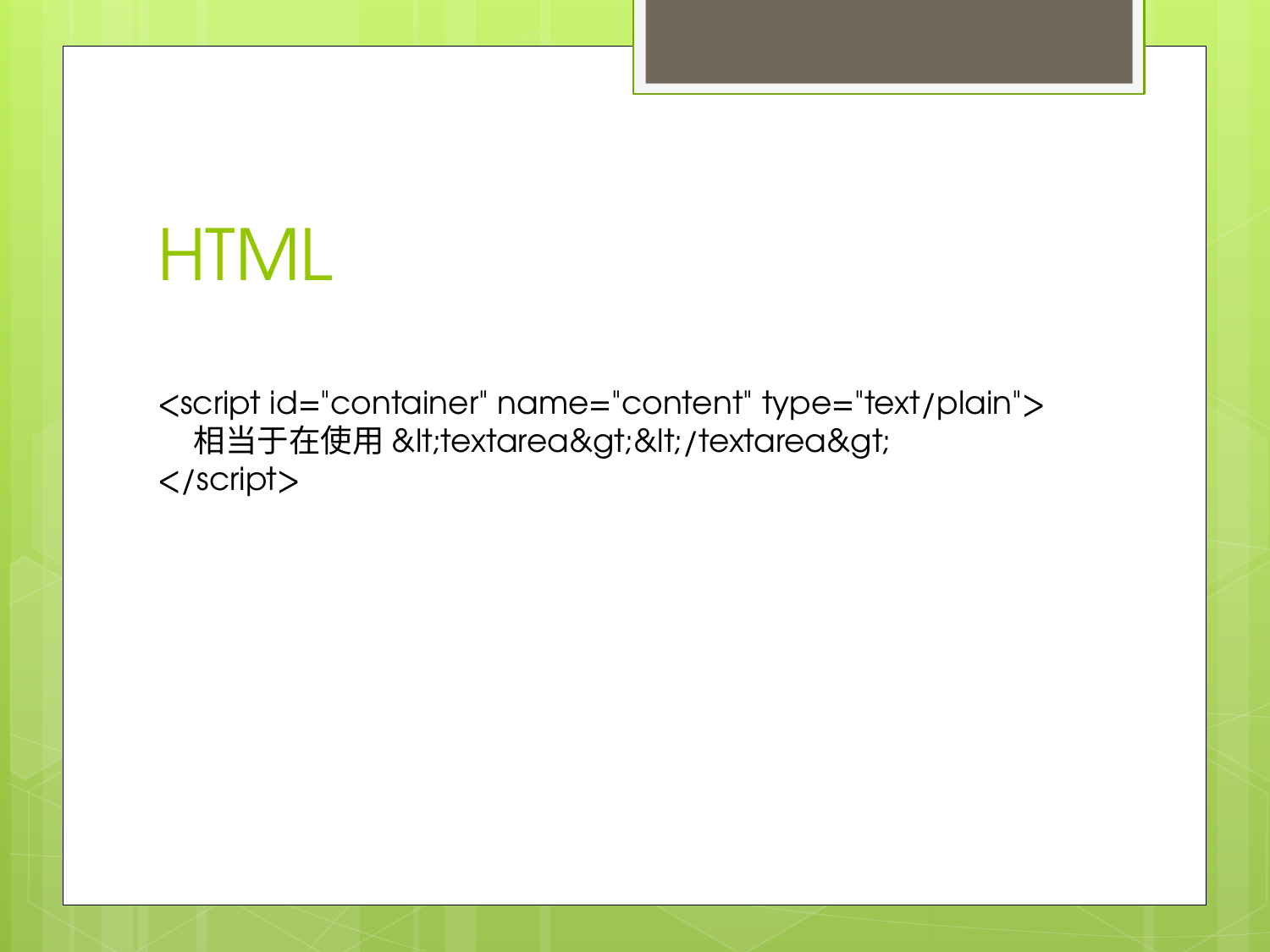

# HTML
<script id="container" name="content" type="text/plain">
    相当于在使用&lt;textarea&gt;&lt;/textarea&gt;
</script>